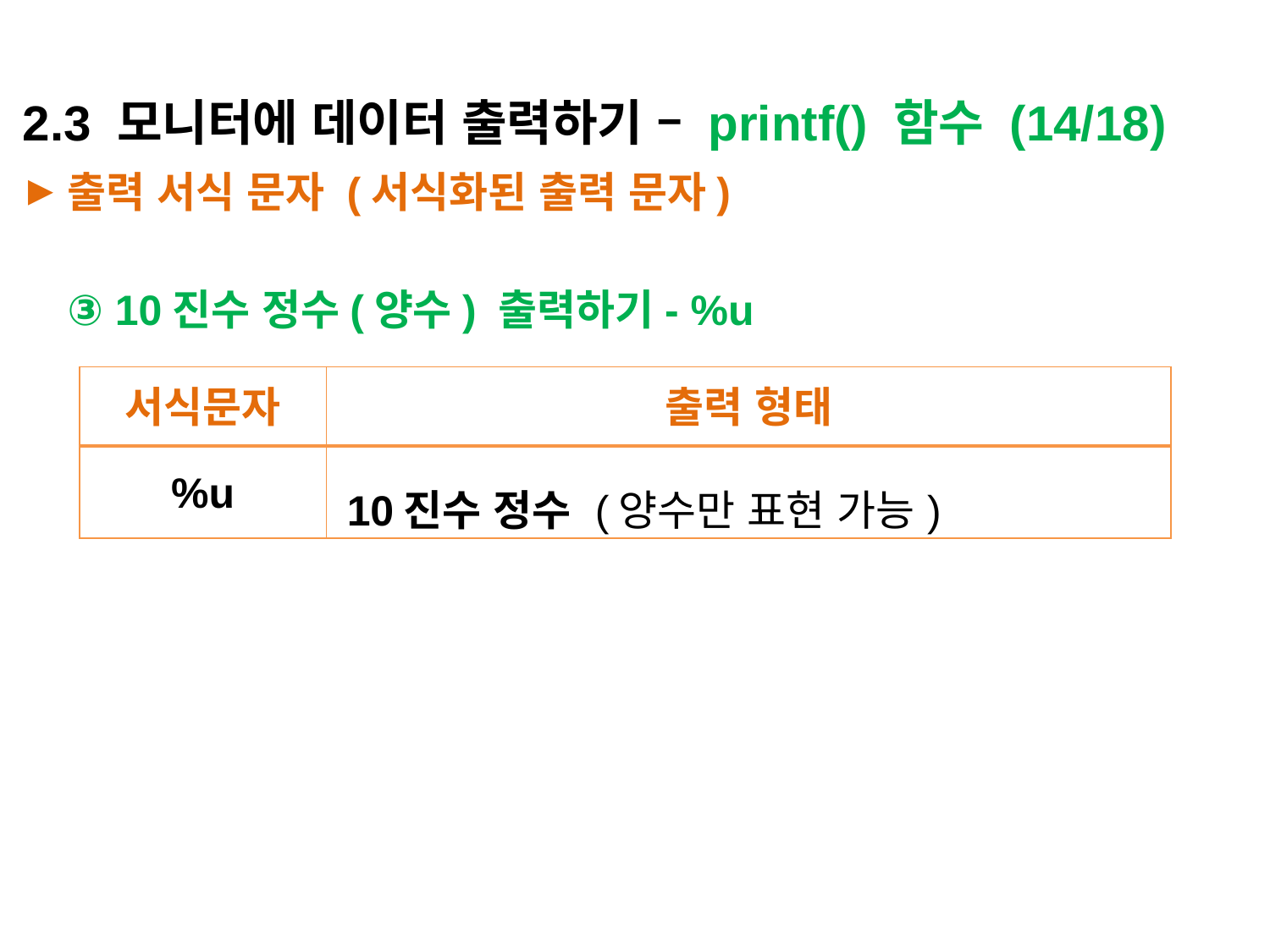

# 2.3 모니터에 데이터 출력하기 – printf() 함수 (14/18)
출력 서식 문자 (서식화된 출력 문자)

	③ 10진수 정수(양수) 출력하기- %u
| 서식문자 | 출력 형태 |
| --- | --- |
| %u | 10진수 정수 (양수만 표현 가능) |